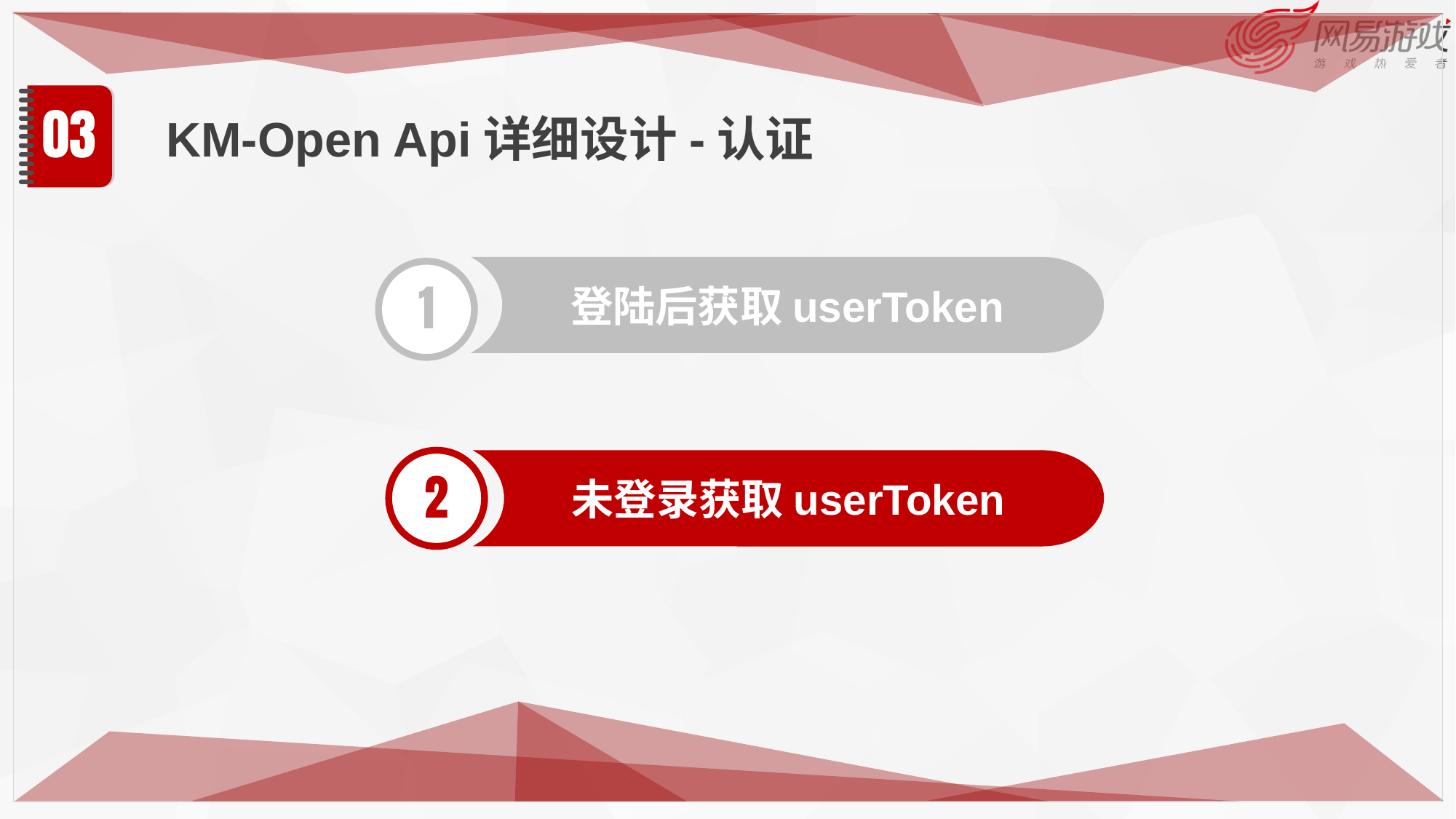

03
 KM-Open Api详细设计-认证
登陆后获取userToken
1
2
未登录获取userToken